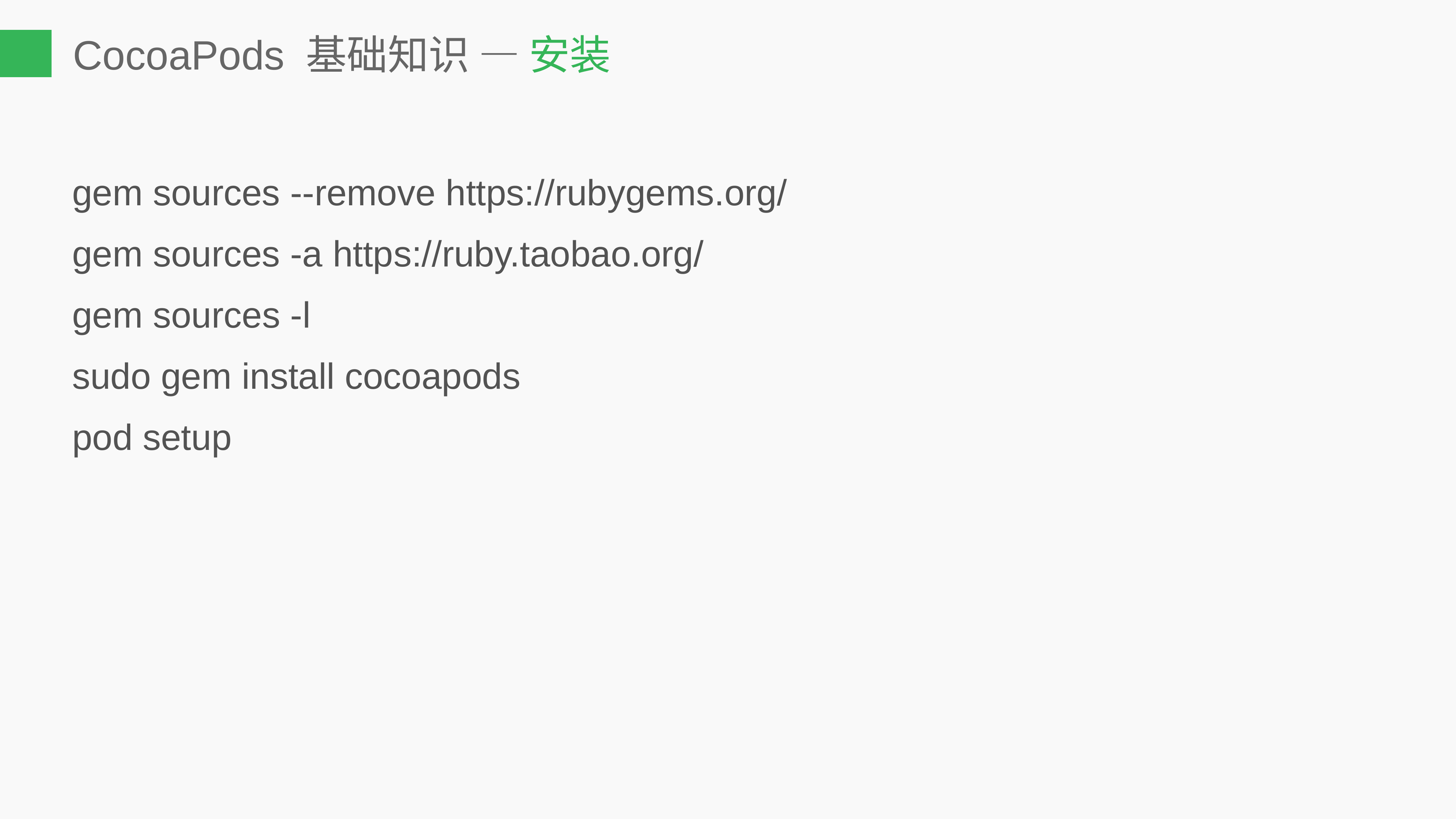

# CocoaPods 基础知识 — 安装
gem sources --remove https://rubygems.org/
gem sources -a https://ruby.taobao.org/
gem sources -l
sudo gem install cocoapods
pod setup